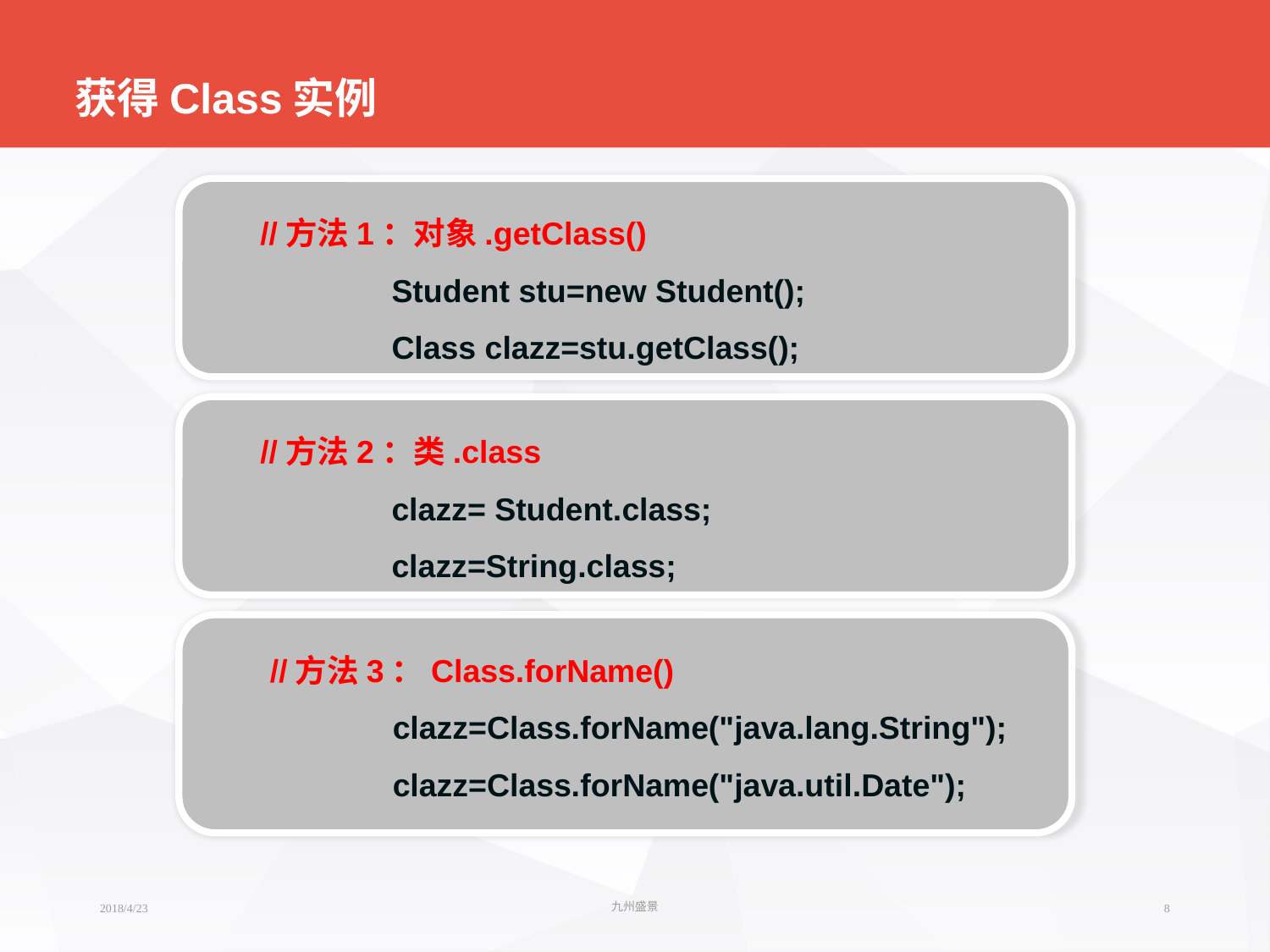

# 获得Class实例
   //方法1：对象.getClass()
		Student stu=new Student();
		Class clazz=stu.getClass();
   //方法2：类.class
		clazz= Student.class;
		clazz=String.class;

    //方法3：Class.forName()
		clazz=Class.forName("java.lang.String");
		clazz=Class.forName("java.util.Date");
2018/4/23
九州盛景
8